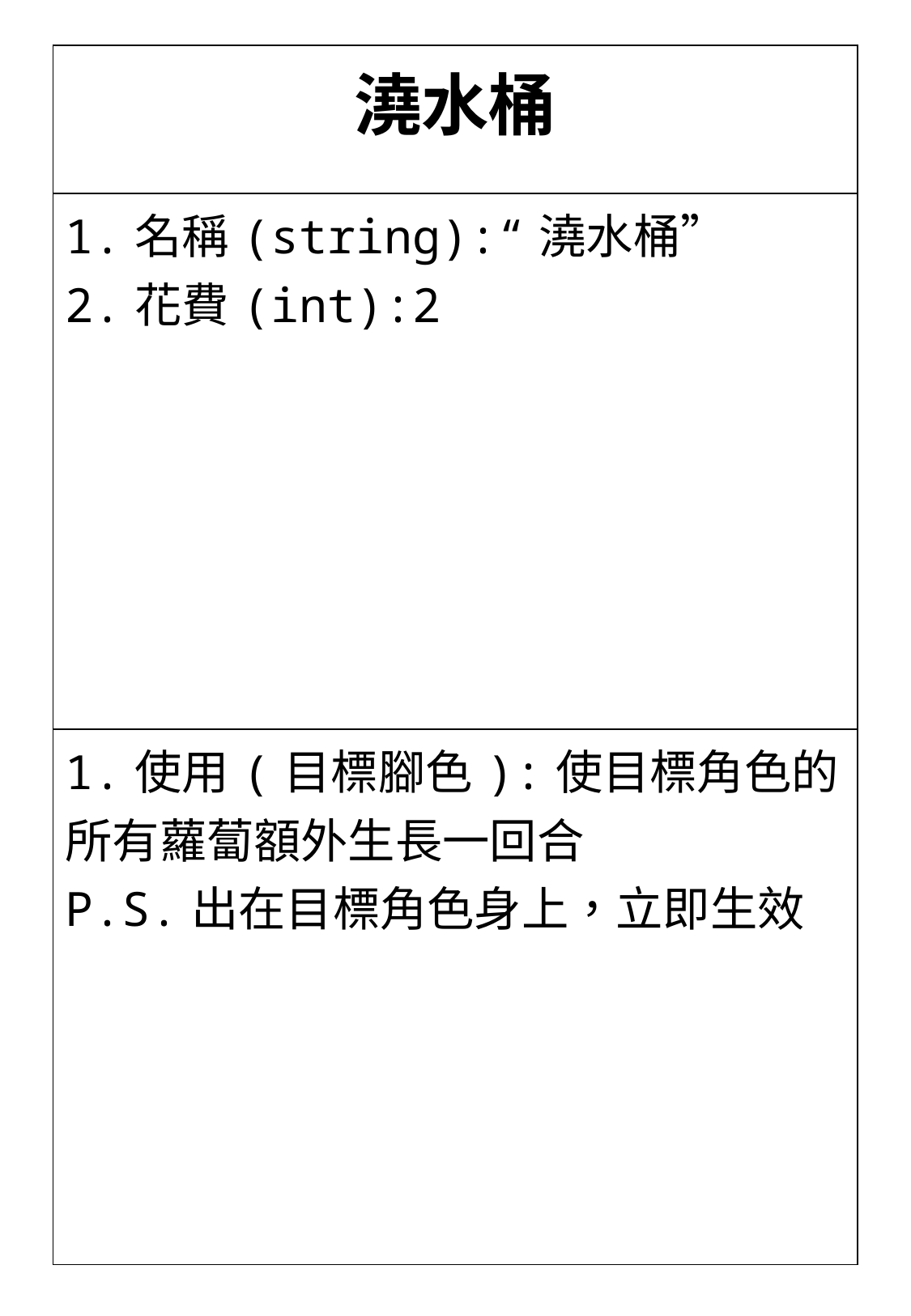

| 澆水桶 |
| --- |
| 1.名稱(string):“澆水桶” 2.花費(int):2 |
| 1.使用(目標腳色):使目標角色的所有蘿蔔額外生長一回合 P.S.出在目標角色身上，立即生效 |